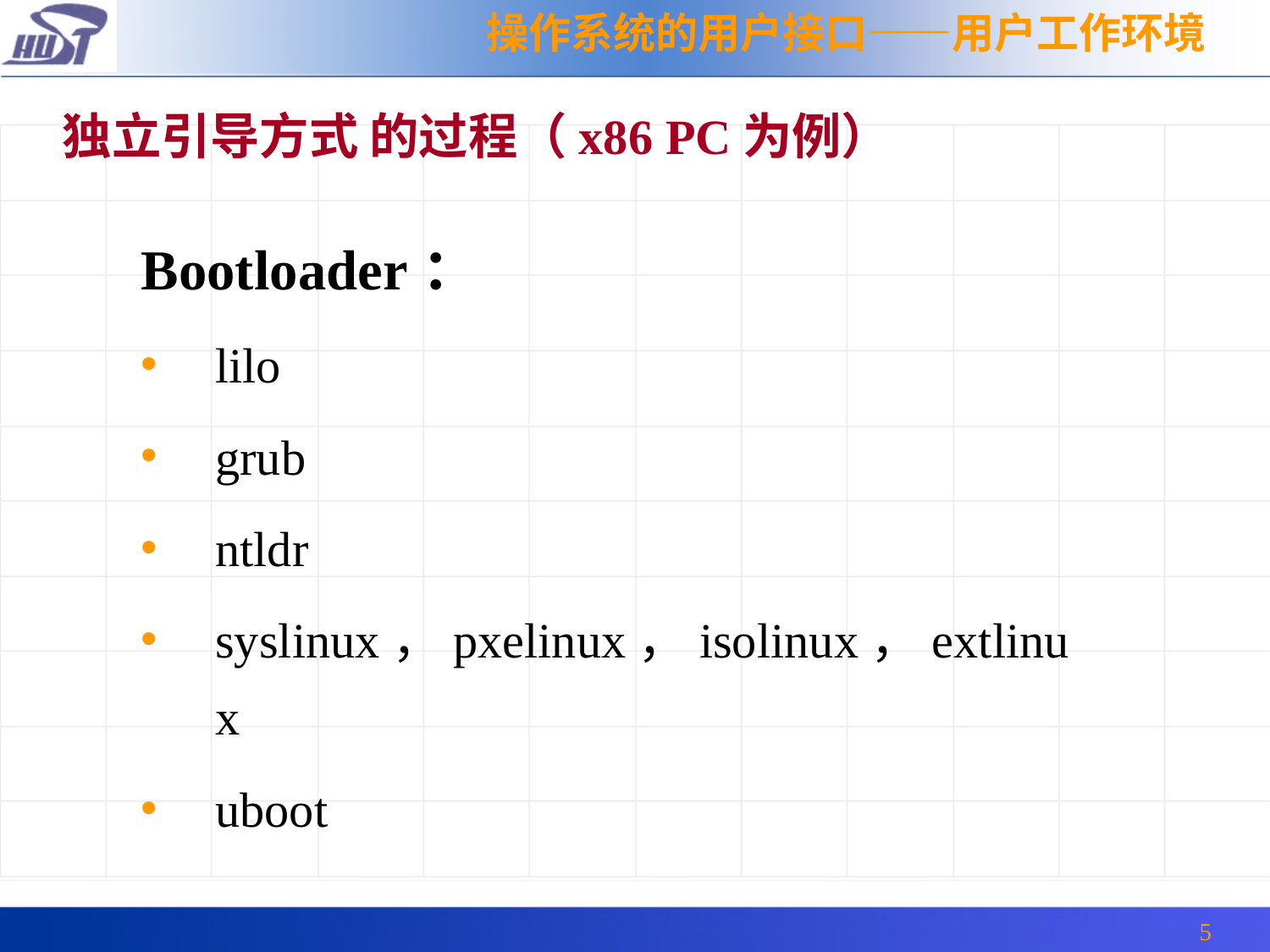

操作系统的用户接口——用户工作环境
独立引导方式 的过程（x86 PC为例）
Bootloader：
lilo
grub
ntldr
syslinux，pxelinux，isolinux，extlinux
uboot
5